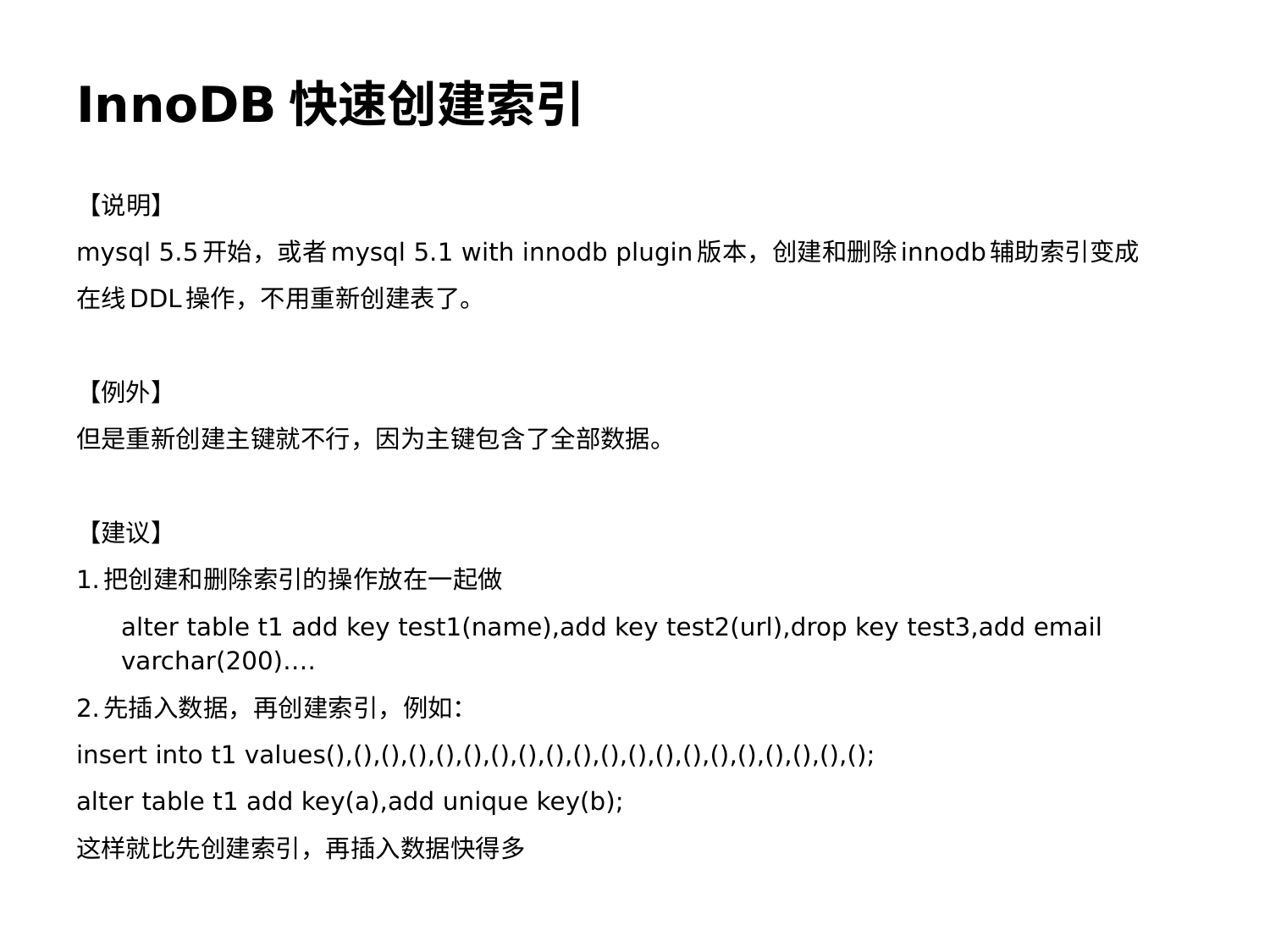

# InnoDB快速创建索引
【说明】
mysql 5.5开始，或者mysql 5.1 with innodb plugin版本，创建和删除innodb辅助索引变成
在线DDL操作，不用重新创建表了。

【例外】
但是重新创建主键就不行，因为主键包含了全部数据。

【建议】
1.把创建和删除索引的操作放在一起做
	alter table t1 add key test1(name),add key test2(url),drop key test3,add email varchar(200)….
2.先插入数据，再创建索引，例如：
insert into t1 values(),(),(),(),(),(),(),(),(),(),(),(),(),(),(),(),(),(),(),();
alter table t1 add key(a),add unique key(b);
这样就比先创建索引，再插入数据快得多